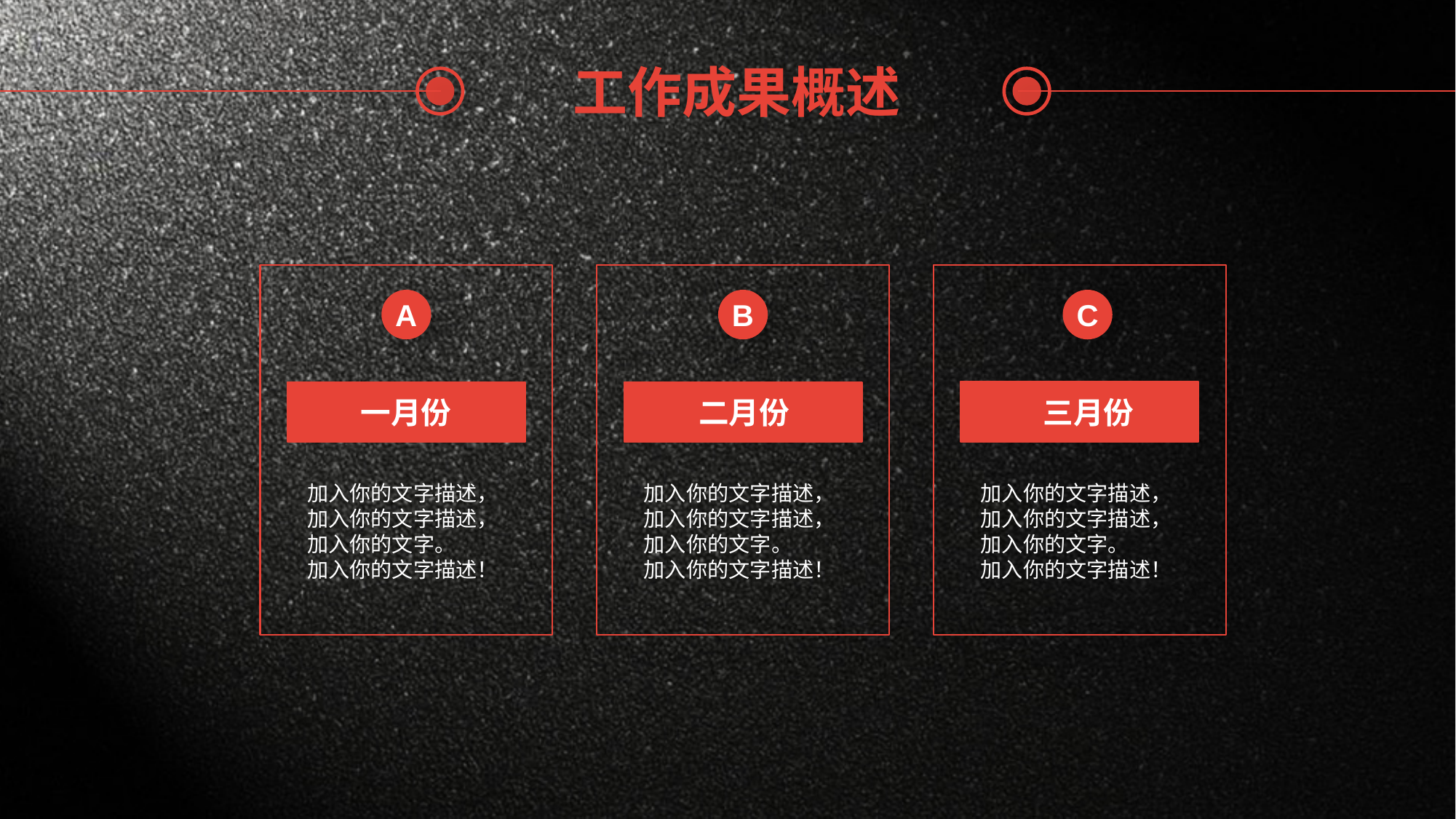

工作成果概述

A
B
C

三月份
一月份
二月份
加入你的文字描述，加入你的文字描述，加入你的文字。
加入你的文字描述！
加入你的文字描述，加入你的文字描述，加入你的文字。
加入你的文字描述！
加入你的文字描述，加入你的文字描述，加入你的文字。
加入你的文字描述！